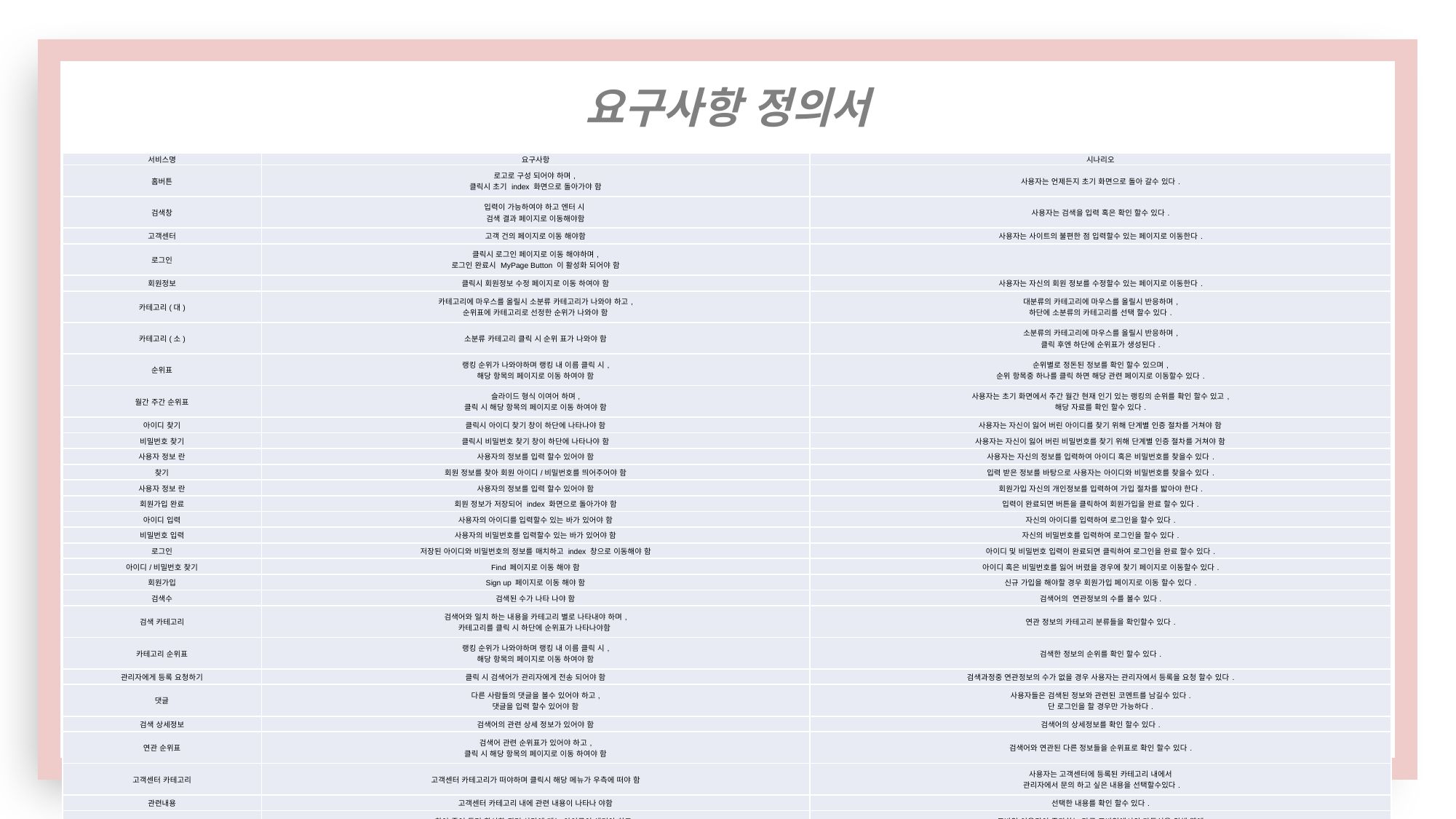

요구사항 정의서

| 서비스명 | 요구사항 | 시나리오 |
| --- | --- | --- |
| 홈버튼 | 로고로 구성 되어야 하며, 클릭시 초기 index 화면으로 돌아가야 함 | 사용자는 언제든지 초기 화면으로 돌아 갈수 있다. |
| 검색창 | 입력이 가능하여야 하고 엔터 시 검색 결과 페이지로 이동해야함 | 사용자는 검색을 입력 혹은 확인 할수 있다. |
| 고객센터 | 고객 건의 페이지로 이동 해야함 | 사용자는 사이트의 불편한 점 입력할수 있는 페이지로 이동한다. |
| 로그인 | 클릭시 로그인 페이지로 이동 해야하며, 로그인 완료시 MyPage Button 이 활성화 되어야 함 |  |
| 회원정보 | 클릭시 회원정보 수정 페이지로 이동 하여야 함 | 사용자는 자신의 회원 정보를 수정할수 있는 페이지로 이동한다. |
| 카테고리(대) | 카테고리에 마우스를 올릴시 소분류 카테고리가 나와야 하고, 순위표에 카테고리로 선정한 순위가 나와야 함 | 대분류의 카테고리에 마우스를 올릴시 반응하며, 하단에 소분류의 카테고리를 선택 할수 있다. |
| 카테고리(소) | 소분류 카테고리 클릭 시 순위 표가 나와야 함 | 소분류의 카테고리에 마우스를 올릴시 반응하며, 클릭 후엔 하단에 순위표가 생성된다. |
| 순위표 | 랭킹 순위가 나와야하며 랭킹 내 이름 클릭 시, 해당 항목의 페이지로 이동 하여야 함 | 순위별로 정돈된 정보를 확인 할수 있으며, 순위 항목중 하나를 클릭 하면 해당 관련 페이지로 이동할수 있다. |
| 월간 주간 순위표 | 슬라이드 형식 이여어 하며, 클릭 시 해당 항목의 페이지로 이동 하여야 함 | 사용자는 초기 화면에서 주간 월간 현재 인기 있는 랭킹의 순위를 확인 할수 있고, 해당 자료를 확인 할수 있다. |
| 아이디 찾기 | 클릭시 아이디 찾기 창이 하단에 나타나야 함 | 사용자는 자신이 잃어 버린 아이디를 찾기 위해 단계별 인증 절차를 거쳐야 함 |
| 비밀번호 찾기 | 클릭시 비밀번호 찾기 창이 하단에 나타나야 함 | 사용자는 자신이 잃어 버린 비밀번호를 찾기 위해 단계별 인증 절차를 거쳐야 함 |
| 사용자 정보 란 | 사용자의 정보를 입력 할수 있어야 함 | 사용자는 자신의 정보를 입력하여 아이디 혹은 비밀번호를 찾을수 있다. |
| 찾기 | 회원 정보를 찾아 회원 아이디/비밀번호를 띄어주어야 함 | 입력 받은 정보를 바탕으로 사용자는 아이디와 비밀번호를 찾을수 있다. |
| 사용자 정보 란 | 사용자의 정보를 입력 할수 있어야 함 | 회원가입 자신의 개인정보를 입력하여 가입 절차를 밟아야 한다. |
| 회원가입 완료 | 회원 정보가 저장되어 index 화면으로 돌아가야 함 | 입력이 완료되면 버튼을 클릭하여 회원가입을 완료 할수 있다. |
| 아이디 입력 | 사용자의 아이디를 입력할수 있는 바가 있어야 함 | 자신의 아이디를 입력하여 로그인을 할수 있다. |
| 비밀번호 입력 | 사용자의 비밀번호를 입력할수 있는 바가 있어야 함 | 자신의 비밀번호를 입력하여 로그인을 할수 있다. |
| 로그인 | 저장된 아이디와 비밀번호의 정보를 매치하고 index 창으로 이동해야 함 | 아이디 및 비밀번호 입력이 완료되면 클릭하여 로그인을 완료 할수 있다. |
| 아이디/비밀번호 찾기 | Find 페이지로 이동 해야 함 | 아이디 혹은 비밀번호를 잃어 버렸을 경우에 찾기 페이지로 이동할수 있다. |
| 회원가입 | Sign up 페이지로 이동 해야 함 | 신규 가입을 해야할 경우 회원가입 페이지로 이동 할수 있다. |
| 검색수 | 검색된 수가 나타 나야 함 | 검색어의 연관정보의 수를 볼수 있다. |
| 검색 카테고리 | 검색어와 일치 하는 내용을 카테고리 별로 나타내야 하며, 카테고리를 클릭 시 하단에 순위표가 나타나야함 | 연관 정보의 카테고리 분류들을 확인할수 있다. |
| 카테고리 순위표 | 랭킹 순위가 나와야하며 랭킹 내 이름 클릭 시, 해당 항목의 페이지로 이동 하여야 함 | 검색한 정보의 순위를 확인 할수 있다. |
| 관리자에게 등록 요청하기 | 클릭 시 검색어가 관리자에게 전송 되어야 함 | 검색과정중 연관정보의 수가 없을 경우 사용자는 관리자에서 등록을 요청 할수 있다. |
| 댓글 | 다른 사람들의 댓글을 볼수 있어야 하고, 댓글을 입력 할수 있어야 함 | 사용자들은 검색된 정보와 관련된 코멘트를 남길수 있다. 단 로그인을 할 경우만 가능하다. |
| 검색 상세정보 | 검색어의 관련 상세 정보가 있어야 함 | 검색어의 상세정보를 확인 할수 있다. |
| 연관 순위표 | 검색어 관련 순위표가 있어야 하고, 클릭 시 해당 항목의 페이지로 이동 하여야 함 | 검색어와 연관된 다른 정보들을 순위표로 확인 할수 있다. |
| 고객센터 카테고리 | 고객센터 카테고리가 떠야하며 클릭시 해당 메뉴가 우측에 떠야 함 | 사용자는 고객센터에 등록된 카테고리 내에서 관리자에서 문의 하고 싶은 내용을 선택할수있다. |
| 관련내용 | 고객센터 카테고리 내에 관련 내용이 나타나 야함 | 선택한 내용를 확인 할수 있다. |
| 모바일 디자인 | 창이 줄어 들면 활성화 되며 상단에 메뉴 아이콘이 생겨야 하고, 메뉴를 클릭시 헤더에 적용된 기능들이 나열 되어야 함 | 모바일 이용량이 증가하는 만큼 모바일에서의 가독성을 위해 웹에 모바일 레이아웃을 적용시키거나 사용자가 선택할 수있어야 함. |